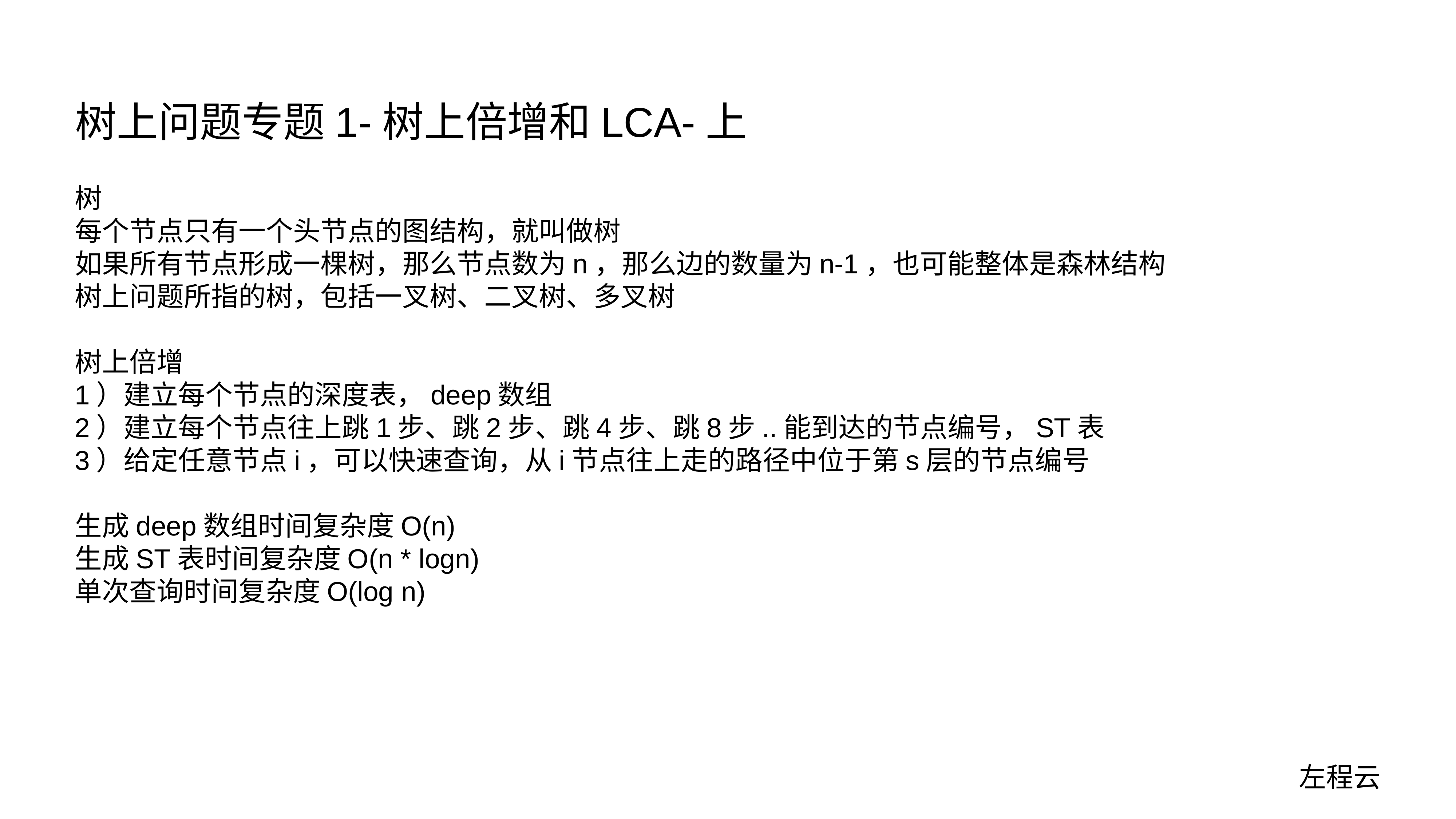

# 树上问题专题1-树上倍增和LCA-上
树
每个节点只有一个头节点的图结构，就叫做树
如果所有节点形成一棵树，那么节点数为n，那么边的数量为n-1，也可能整体是森林结构
树上问题所指的树，包括一叉树、二叉树、多叉树

树上倍增
1）建立每个节点的深度表，deep数组
2）建立每个节点往上跳1步、跳2步、跳4步、跳8步..能到达的节点编号，ST表
3）给定任意节点i，可以快速查询，从i节点往上走的路径中位于第s层的节点编号

生成deep数组时间复杂度O(n)
生成ST表时间复杂度O(n * logn)
单次查询时间复杂度O(log n)
左程云